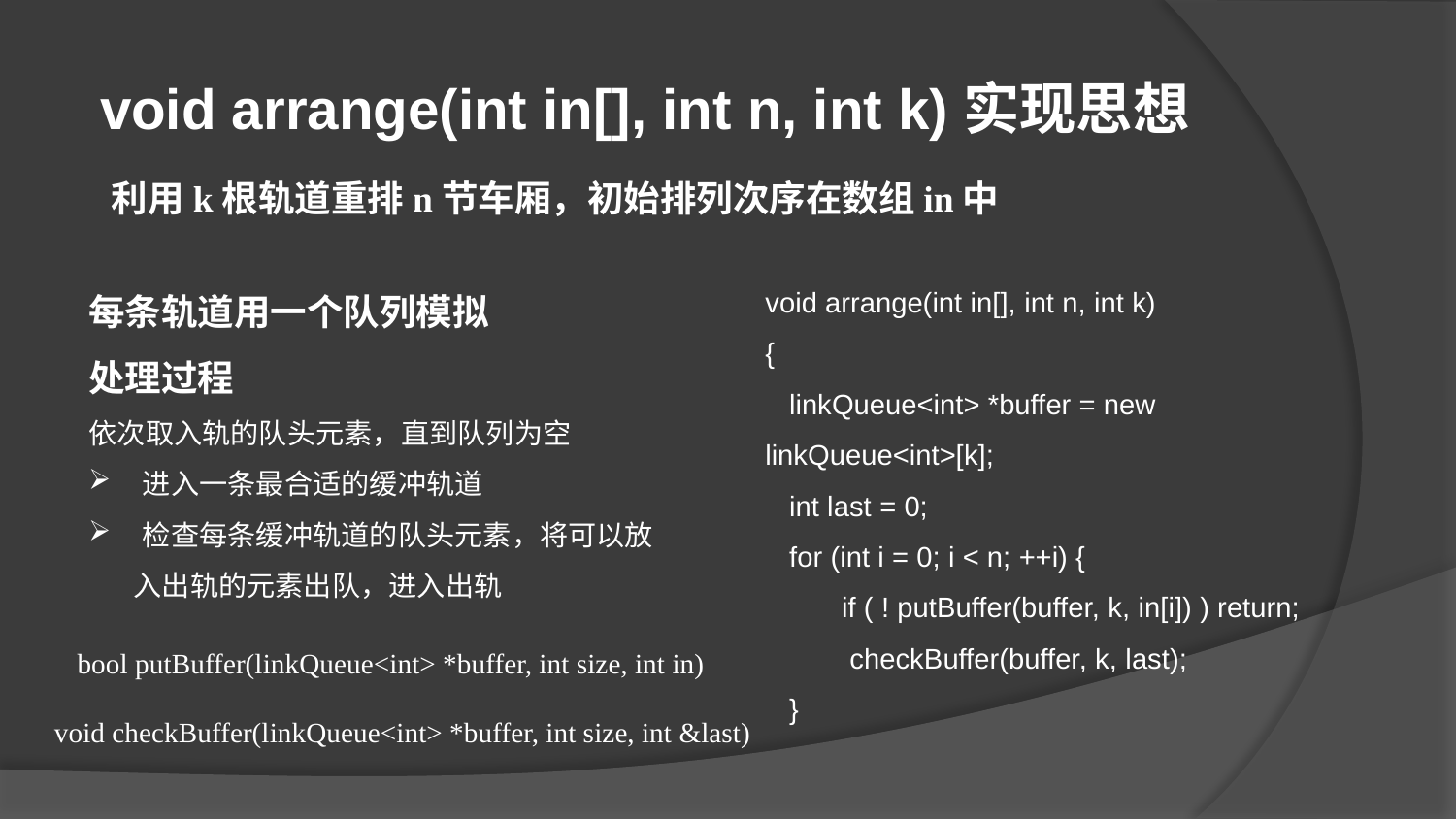

void arrange(int in[], int n, int k)实现思想
利用k根轨道重排n节车厢，初始排列次序在数组in中
每条轨道用一个队列模拟
处理过程
依次取入轨的队头元素，直到队列为空
  进入一条最合适的缓冲轨道
  检查每条缓冲轨道的队头元素，将可以放
      入出轨的元素出队，进入出轨
void arrange(int in[], int n, int k)
{
   linkQueue<int> *buffer = new     linkQueue<int>[k];
   int last = 0;
   for (int i = 0; i < n; ++i) {
	     if ( ! putBuffer(buffer, k, in[i]) ) return;
	      checkBuffer(buffer, k, last);
   }
bool putBuffer(linkQueue<int> *buffer, int size, int in)
void checkBuffer(linkQueue<int> *buffer, int size, int &last)